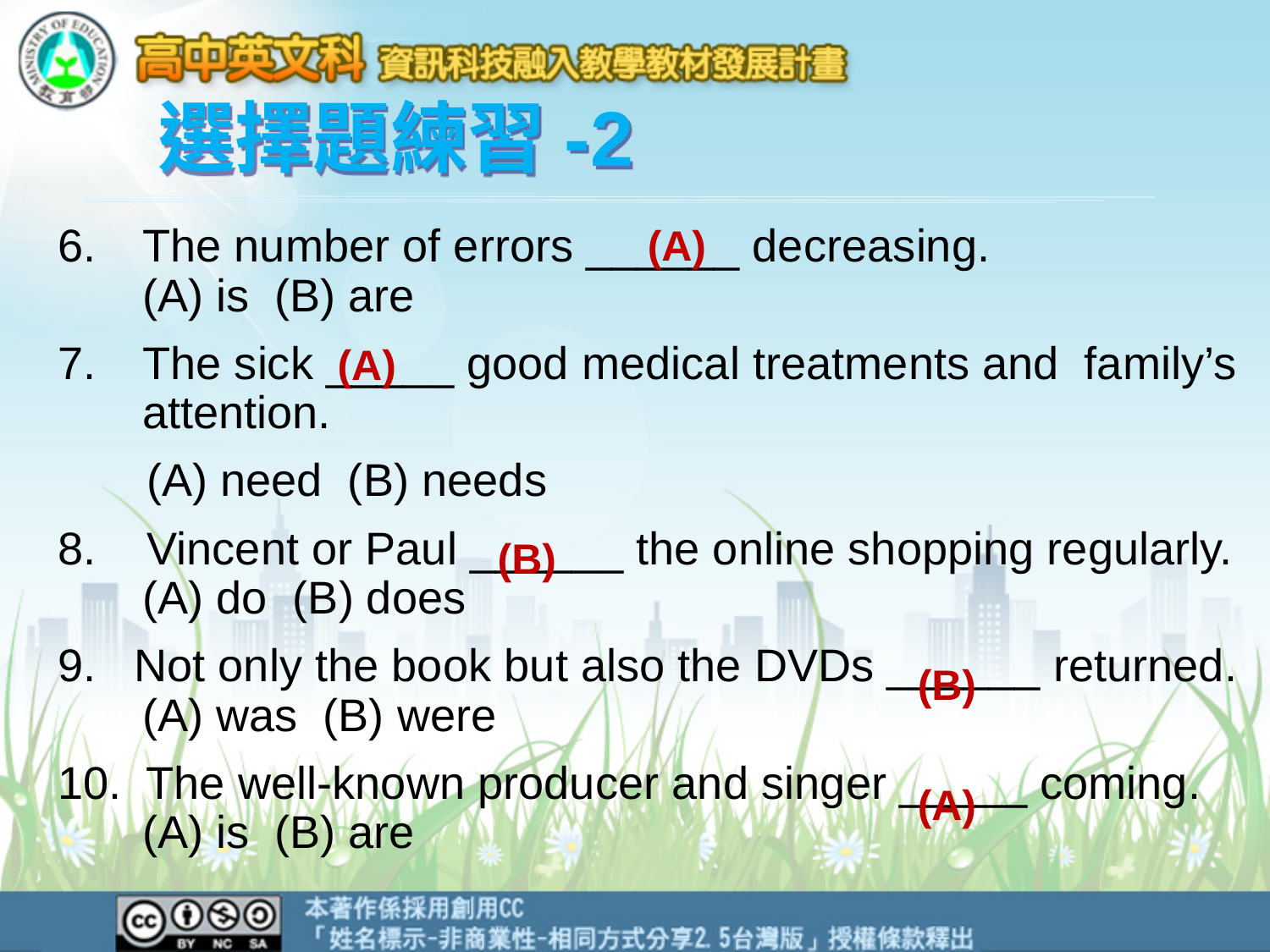

選擇題練習-2

(A)
The number of errors ______ decreasing.
(A) is  (B) are
The sick _____ good medical treatments and  family’s attention.
       (A) need  (B) needs
8.    Vincent or Paul ______ the online shopping regularly.
(A) do  (B) does
9.   Not only the book but also the DVDs ______ returned.
(A) was  (B) were
10.  The well-known producer and singer _____ coming.
(A) is  (B) are

(A)
(B)
(B)
(A)